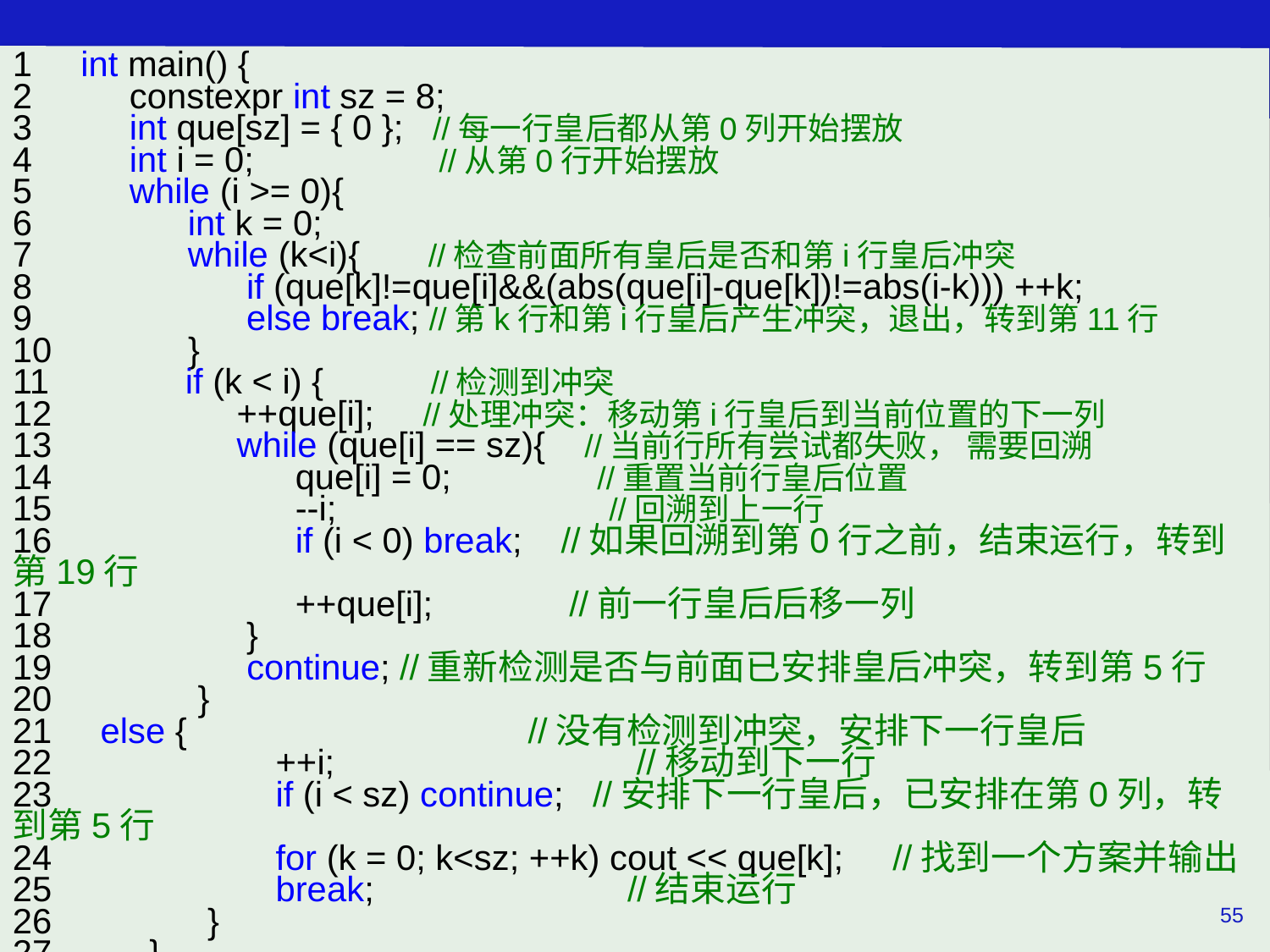

1     int main() {
2          constexpr int sz = 8;
3          int que[sz] = { 0 };   //每一行皇后都从第0列开始摆放
4          int i = 0;                   //从第0行开始摆放
5          while (i >= 0){
6                int k = 0;
7                while (k<i){       //检查前面所有皇后是否和第i行皇后冲突
8                      if (que[k]!=que[i]&&(abs(que[i]-que[k])!=abs(i-k))) ++k;
9                      else break; //第k行和第i行皇后产生冲突，退出，转到第11行
10              }
11              if (k < i) {           //检测到冲突
12                   ++que[i];     //处理冲突：移动第i行皇后到当前位置的下一列
13                   while (que[i] == sz){    //当前行所有尝试都失败， 需要回溯
14                         que[i] = 0;               //重置当前行皇后位置
15                         --i;                            //回溯到上一行
16                         if (i < 0) break;    //如果回溯到第0行之前，结束运行，转到第19行
17                         ++que[i];              //前一行皇后后移一列
18                    }
19                    continue; //重新检测是否与前面已安排皇后冲突，转到第5行
20               }
21     else {                                   //没有检测到冲突，安排下一行皇后
22                       ++i;                               //移动到下一行
23                       if (i < sz) continue;   //安排下一行皇后，已安排在第0列，转到第5行
24                       for (k = 0; k<sz; ++k) cout << que[k];     //找到一个方案并输出
25                       break;                          //结束运行
26                }
27          }
28          return 0;
29     }
55
55